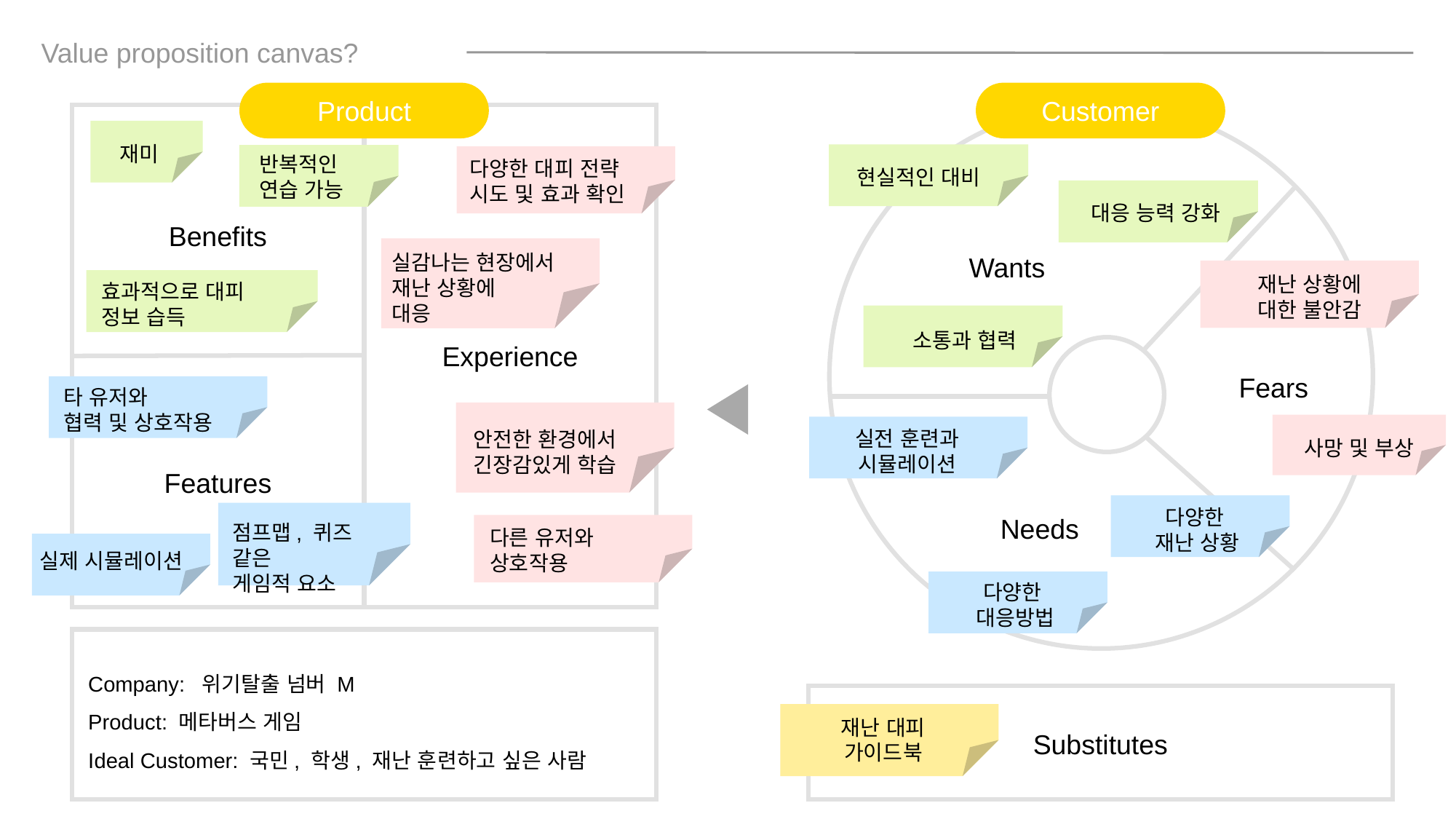

Value proposition canvas?
Product
Customer

재미

반복적인
연습 가능

다양한 대피 전략
시도 및 효과 확인
현실적인 대비

대응 능력 강화
Benefits

실감나는 현장에서
재난 상황에
대응
Wants

재난 상황에
대한 불안감

효과적으로 대피 정보 습득

소통과 협력
Experience

Fears

타 유저와
협력 및 상호작용

실전 훈련과
시뮬레이션
안전한 환경에서
긴장감있게 학습
사망 및 부상
Features

다양한
재난 상황

Needs
점프맵, 퀴즈 같은
게임적 요소

다른 유저와
상호작용

실제 시뮬레이션

다양한
대응방법

Company:  위기탈출 넘버 M
Product: 메타버스 게임
Ideal Customer: 국민, 학생, 재난 훈련하고 싶은 사람

재난 대피
가이드북
Substitutes